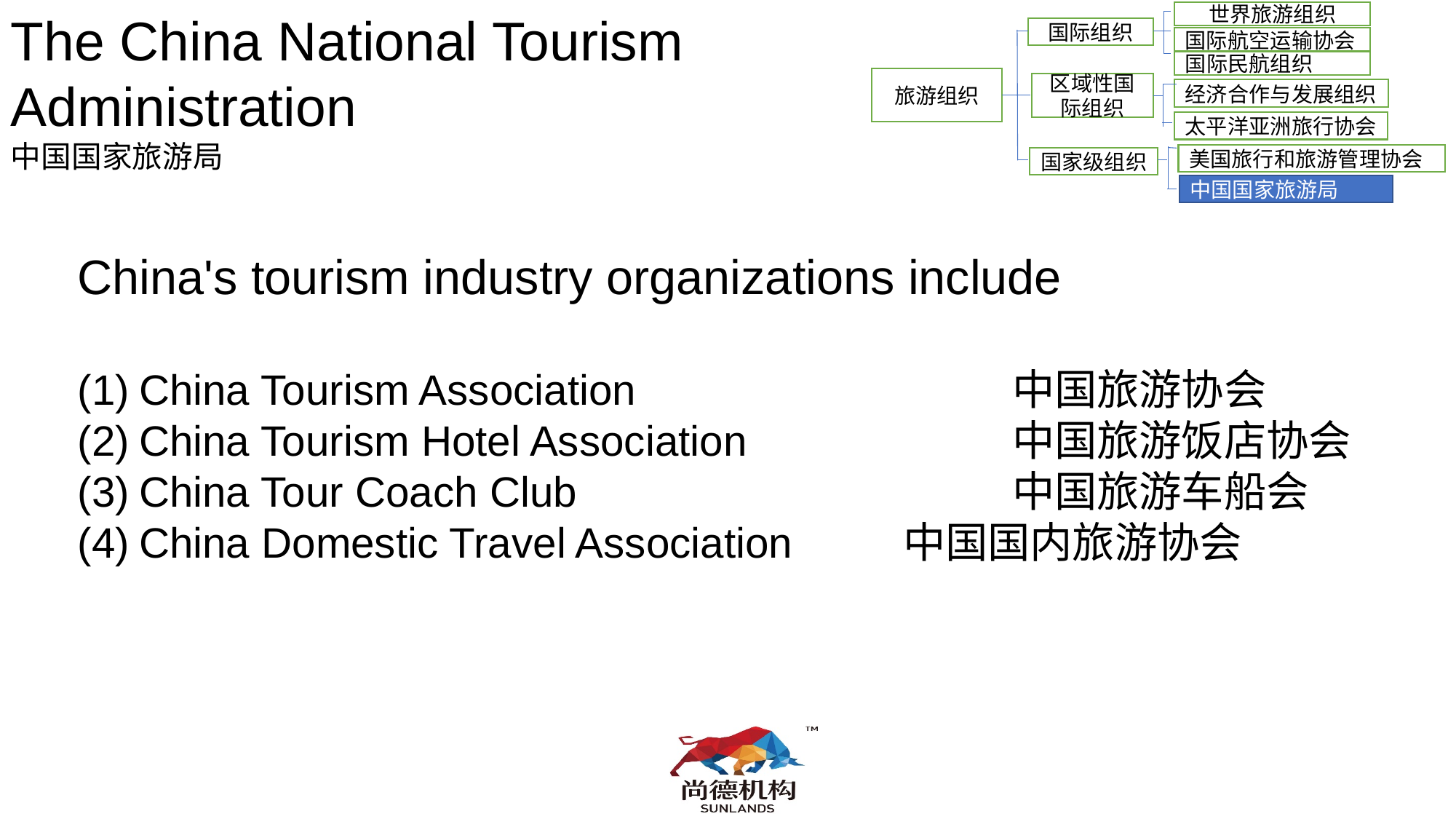

The China National Tourism Administration
中国国家旅游局
世界旅游组织
国际组织
国际航空运输协会
国际民航组织
旅游组织
区域性国际组织
经济合作与发展组织
太平洋亚洲旅行协会
美国旅行和旅游管理协会
国家级组织
中国国家旅游局
China's tourism industry organizations include

China Tourism Association				中国旅游协会
China Tourism Hotel Association			中国旅游饭店协会
China Tour Coach Club				中国旅游车船会
China Domestic Travel Association		中国国内旅游协会